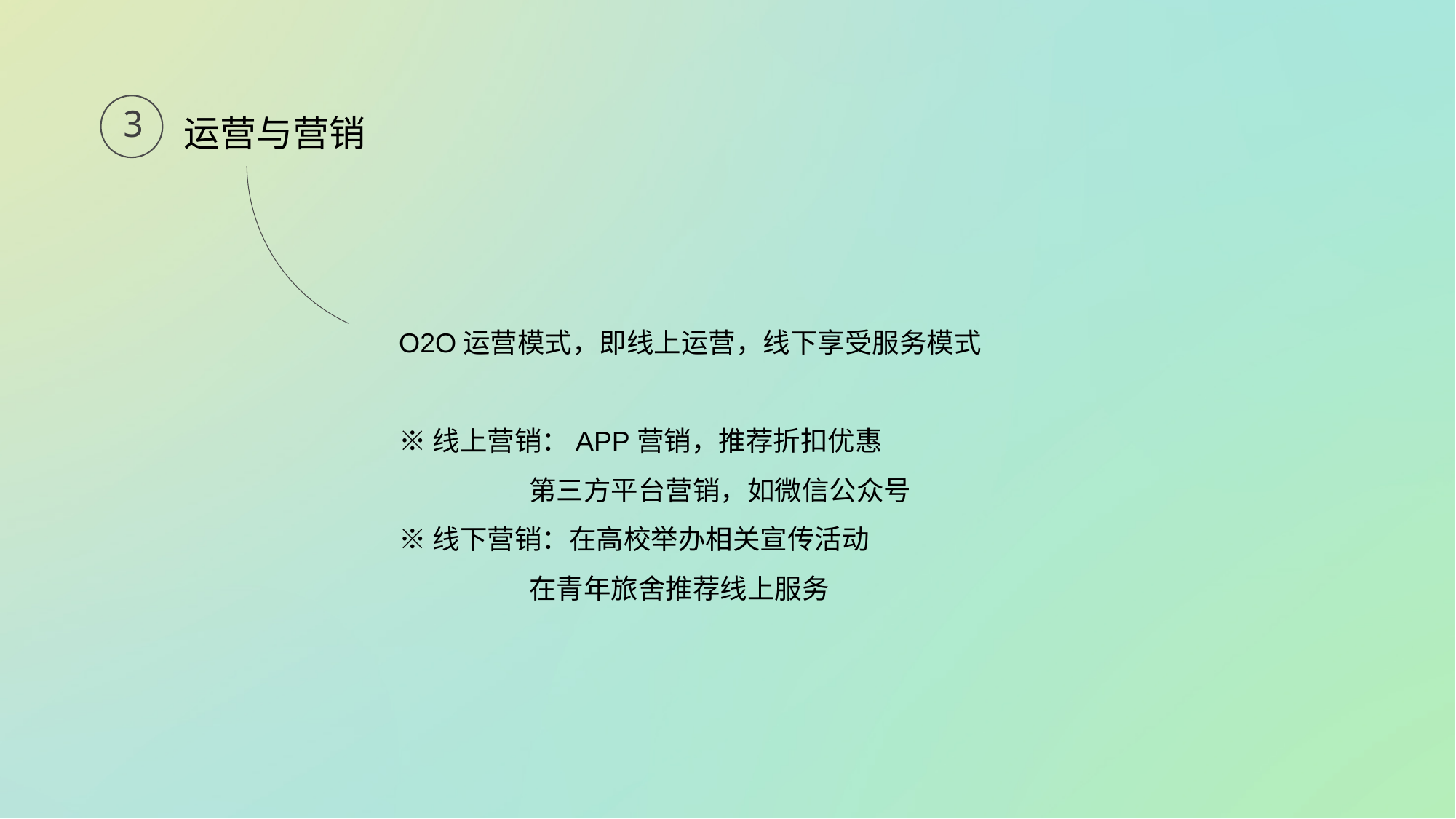

3
运营与营销
O2O运营模式，即线上运营，线下享受服务模式

※线上营销：APP营销，推荐折扣优惠
                    第三方平台营销，如微信公众号
※线下营销：在高校举办相关宣传活动
                    在青年旅舍推荐线上服务